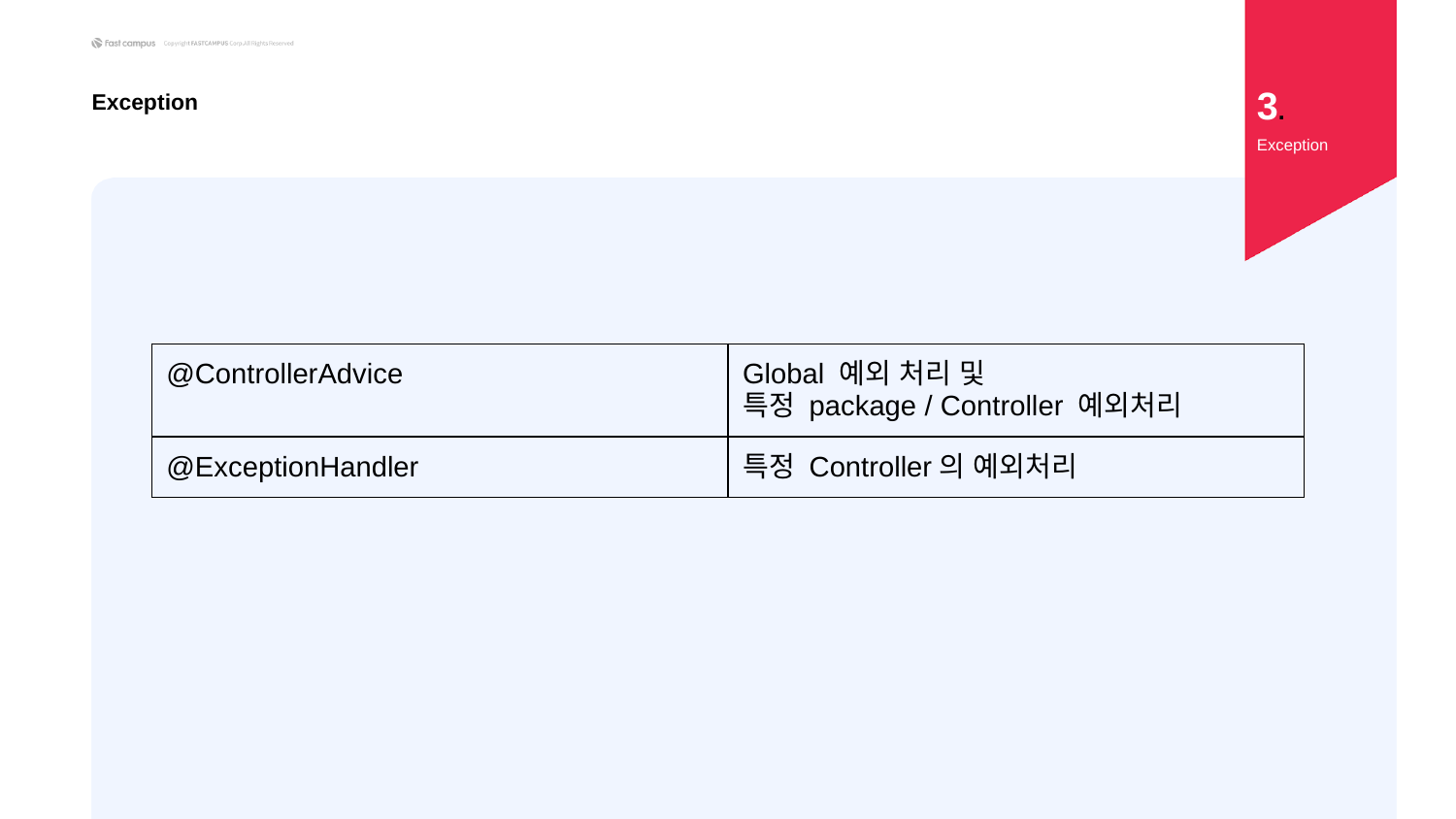

3.
Exception
Exception
| @ControllerAdvice | Global 예외 처리 및 특정 package / Controller 예외처리 |
| --- | --- |
| @ExceptionHandler | 특정 Controller의 예외처리 |